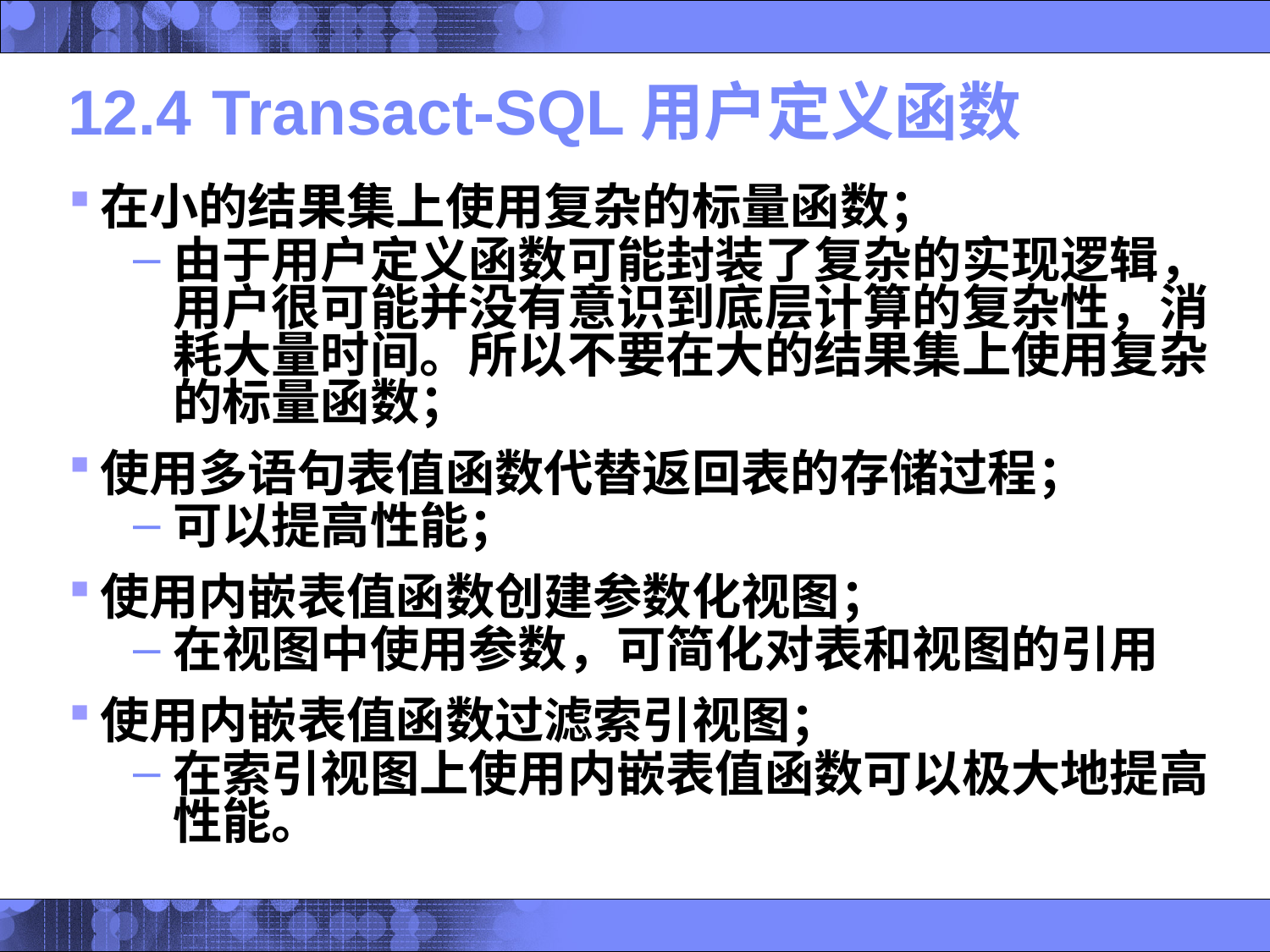

# 12.4	 Transact-SQL用户定义函数
在小的结果集上使用复杂的标量函数；
由于用户定义函数可能封装了复杂的实现逻辑，用户很可能并没有意识到底层计算的复杂性，消耗大量时间。所以不要在大的结果集上使用复杂的标量函数；
使用多语句表值函数代替返回表的存储过程；
可以提高性能；
使用内嵌表值函数创建参数化视图；
在视图中使用参数，可简化对表和视图的引用
使用内嵌表值函数过滤索引视图；
在索引视图上使用内嵌表值函数可以极大地提高性能。